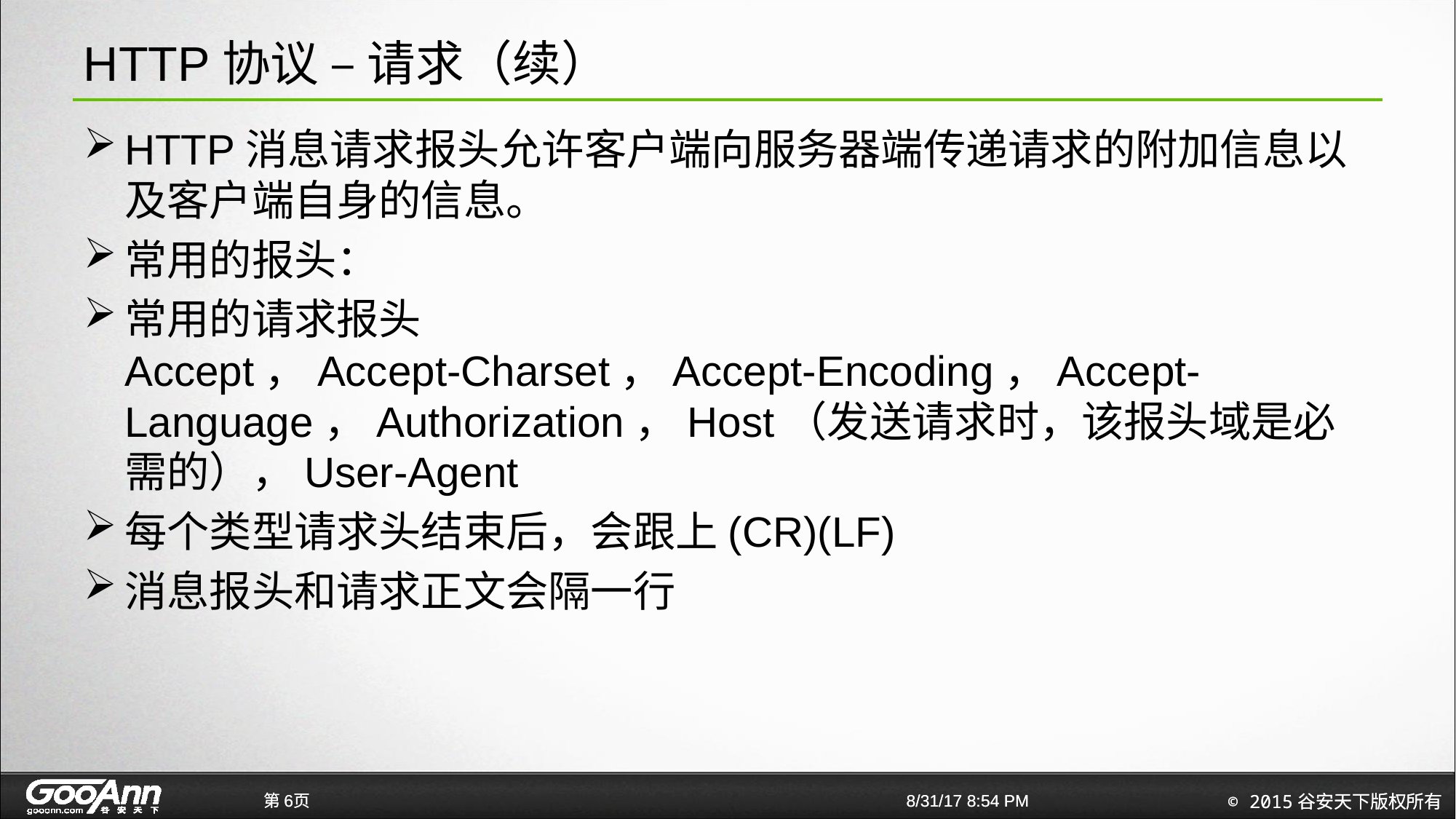

# HTTP协议 – 请求（续）
HTTP消息请求报头允许客户端向服务器端传递请求的附加信息以及客户端自身的信息。
常用的报头：
常用的请求报头
Accept，Accept-Charset，Accept-Encoding，Accept-Language，Authorization，Host（发送请求时，该报头域是必需的），User-Agent
每个类型请求头结束后，会跟上(CR)(LF)
消息报头和请求正文会隔一行